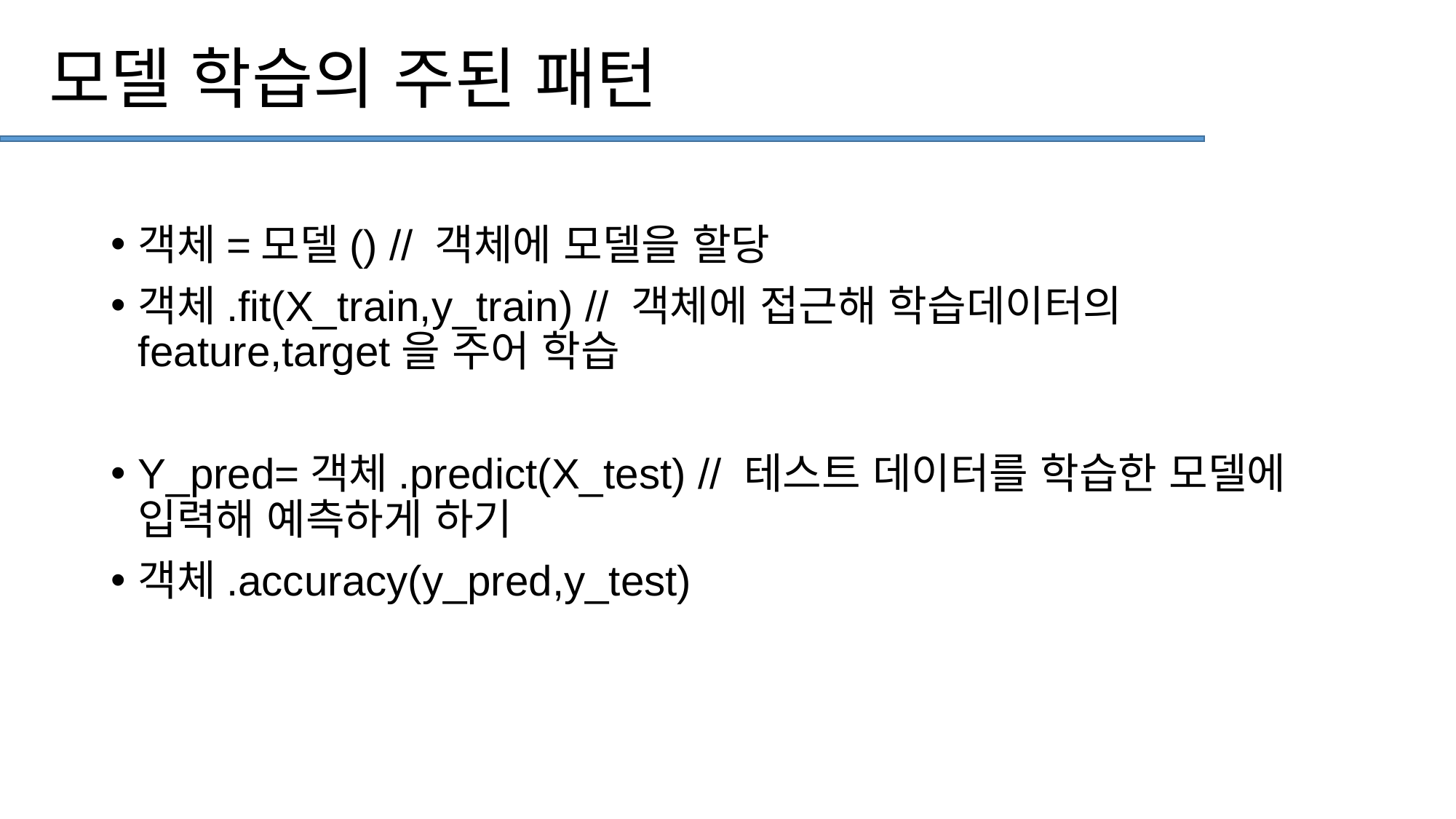

# 모델 학습의 주된 패턴

객체=모델() // 객체에 모델을 할당
객체.fit(X_train,y_train) // 객체에 접근해 학습데이터의 feature,target을 주어 학습

Y_pred=객체.predict(X_test) // 테스트 데이터를 학습한 모델에 입력해 예측하게 하기
객체.accuracy(y_pred,y_test)